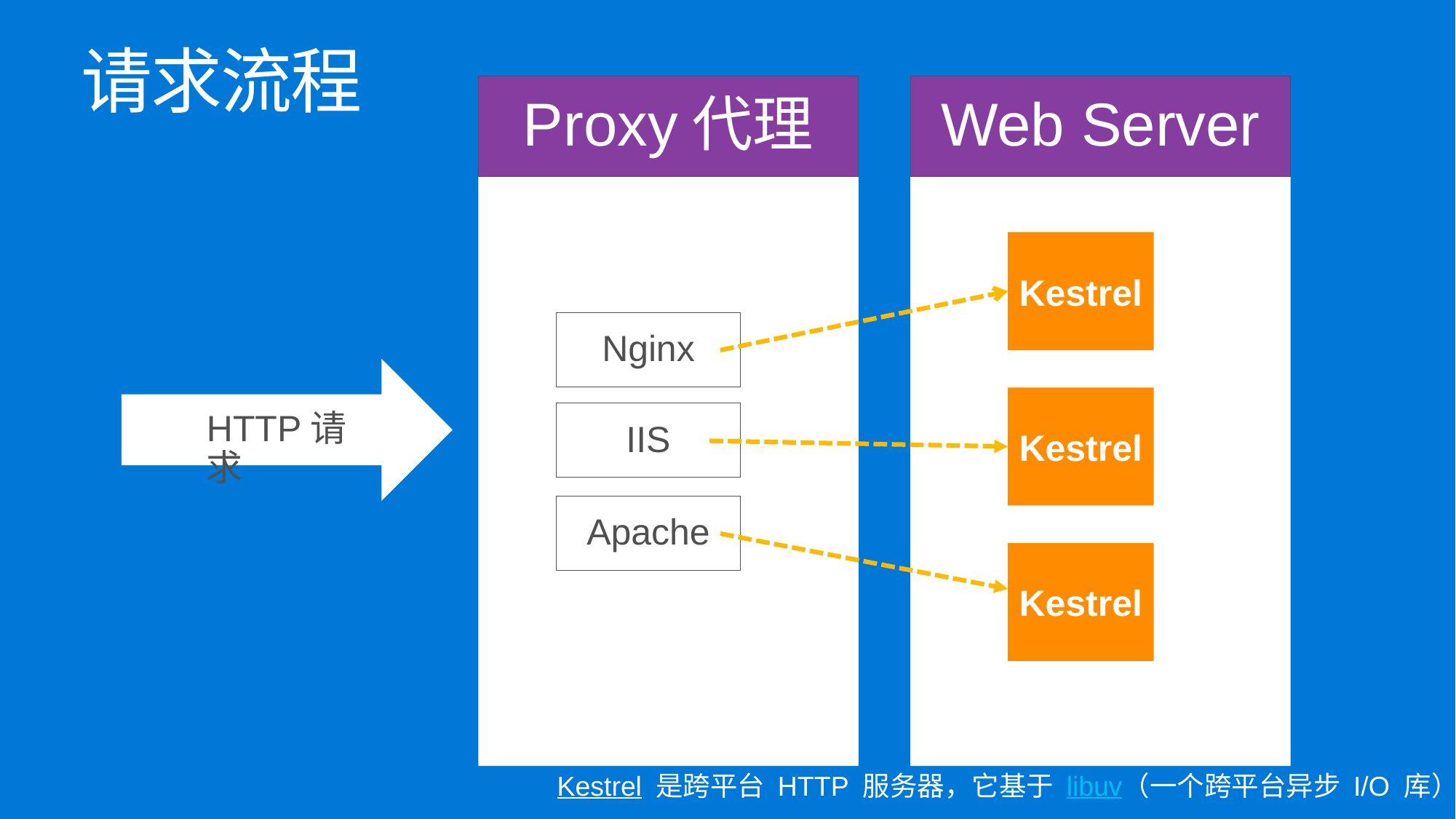

请求流程

Proxy代理
Web Server
Kestrel
Nginx

Kestrel
HTTP请求
IIS
Apache
Kestrel
Kestrel 是跨平台 HTTP 服务器，它基于 libuv（一个跨平台异步 I/O 库）